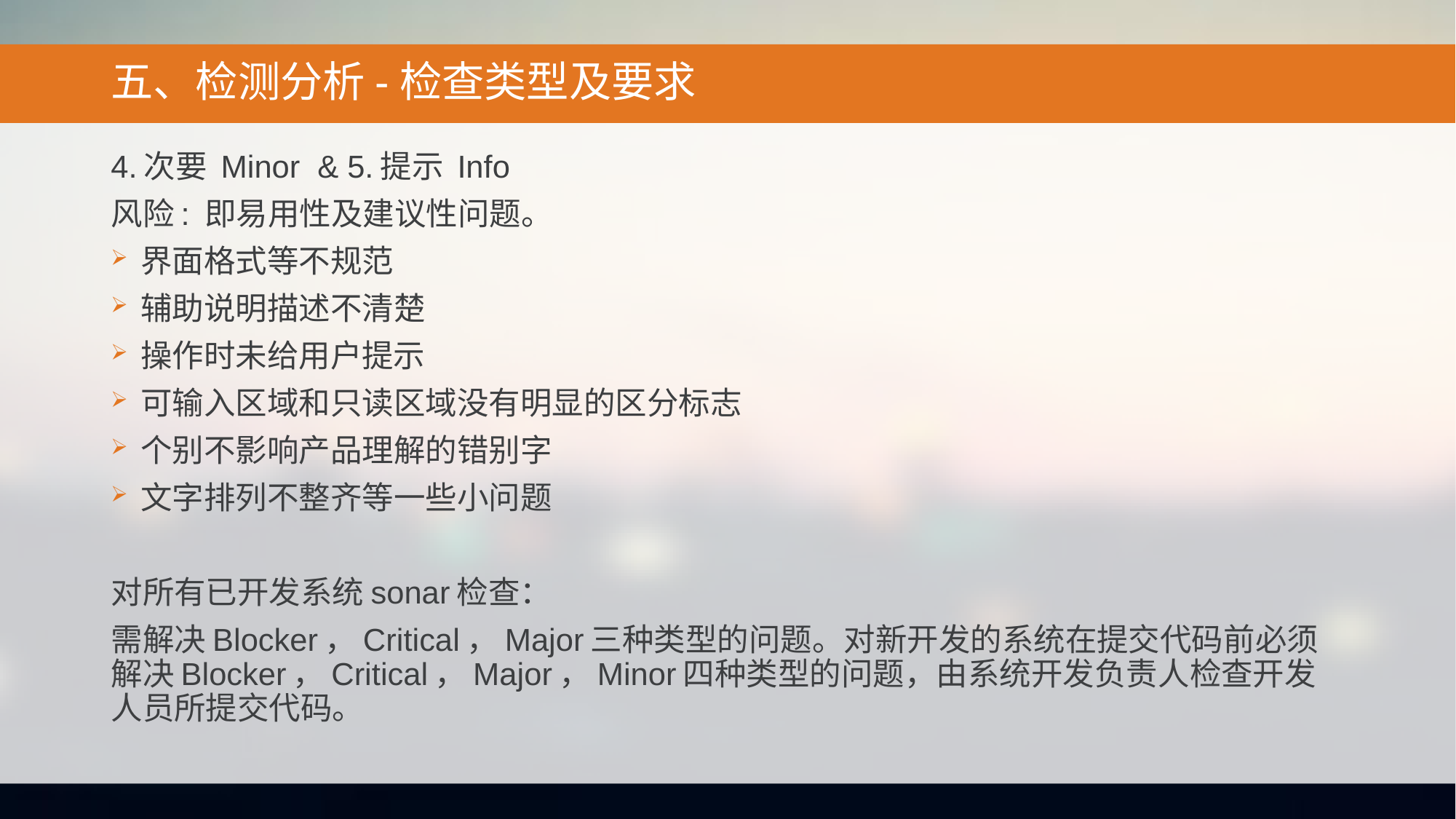

# 五、检测分析-检查类型及要求
4.次要 Minor  & 5.提示 Info
风险: 即易用性及建议性问题。
界面格式等不规范
辅助说明描述不清楚
操作时未给用户提示
可输入区域和只读区域没有明显的区分标志
个别不影响产品理解的错别字
文字排列不整齐等一些小问题

对所有已开发系统sonar检查：
需解决Blocker，Critical，Major三种类型的问题。对新开发的系统在提交代码前必须解决Blocker，Critical，Major，Minor四种类型的问题，由系统开发负责人检查开发人员所提交代码。